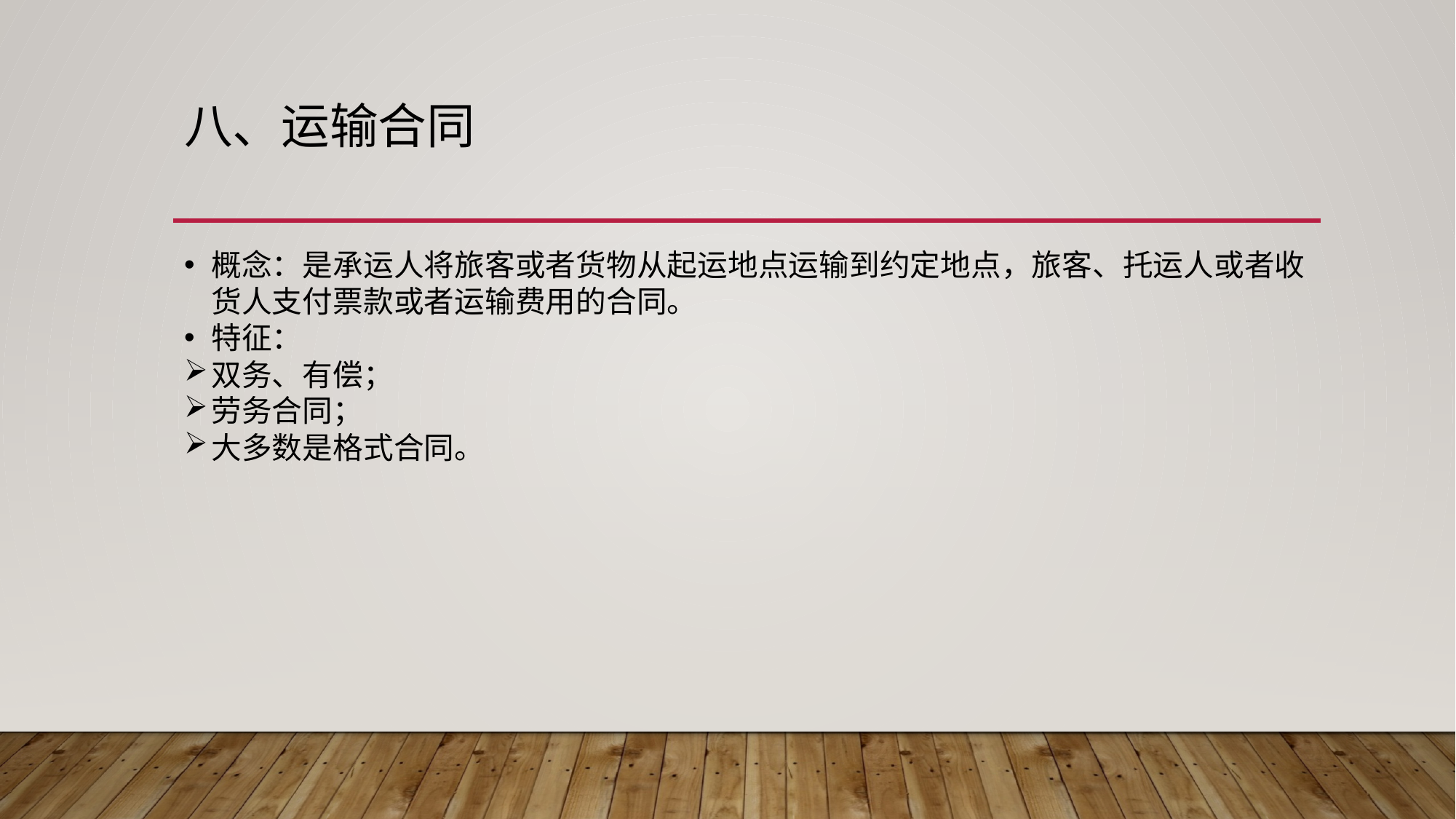

# 八、运输合同
概念：是承运人将旅客或者货物从起运地点运输到约定地点，旅客、托运人或者收货人支付票款或者运输费用的合同。
特征：
双务、有偿；
劳务合同；
大多数是格式合同。